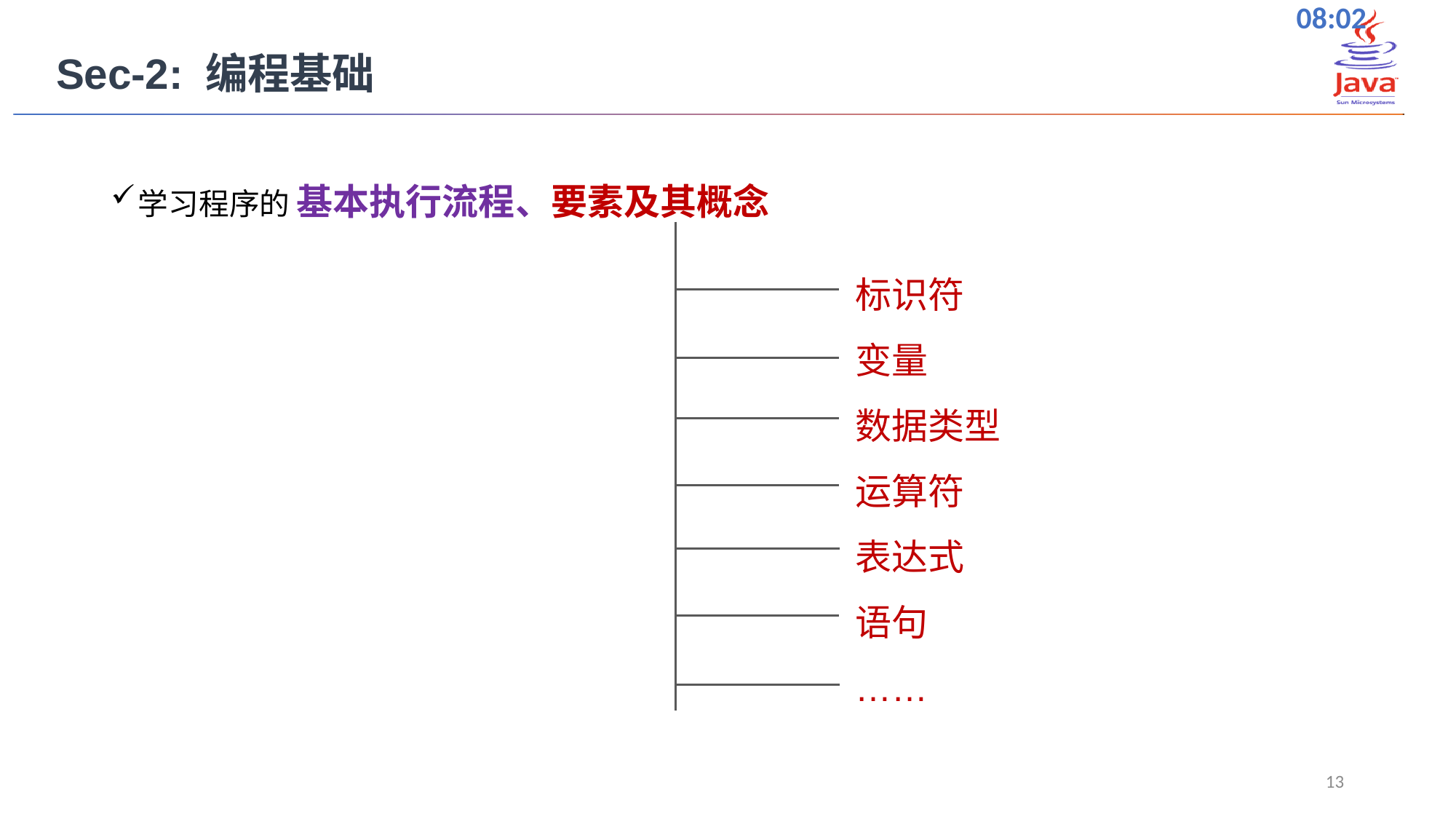

Sec-2: 编程基础
学习程序的 基本执行流程、要素及其概念

标识符
变量
数据类型
运算符
表达式
语句
……
13